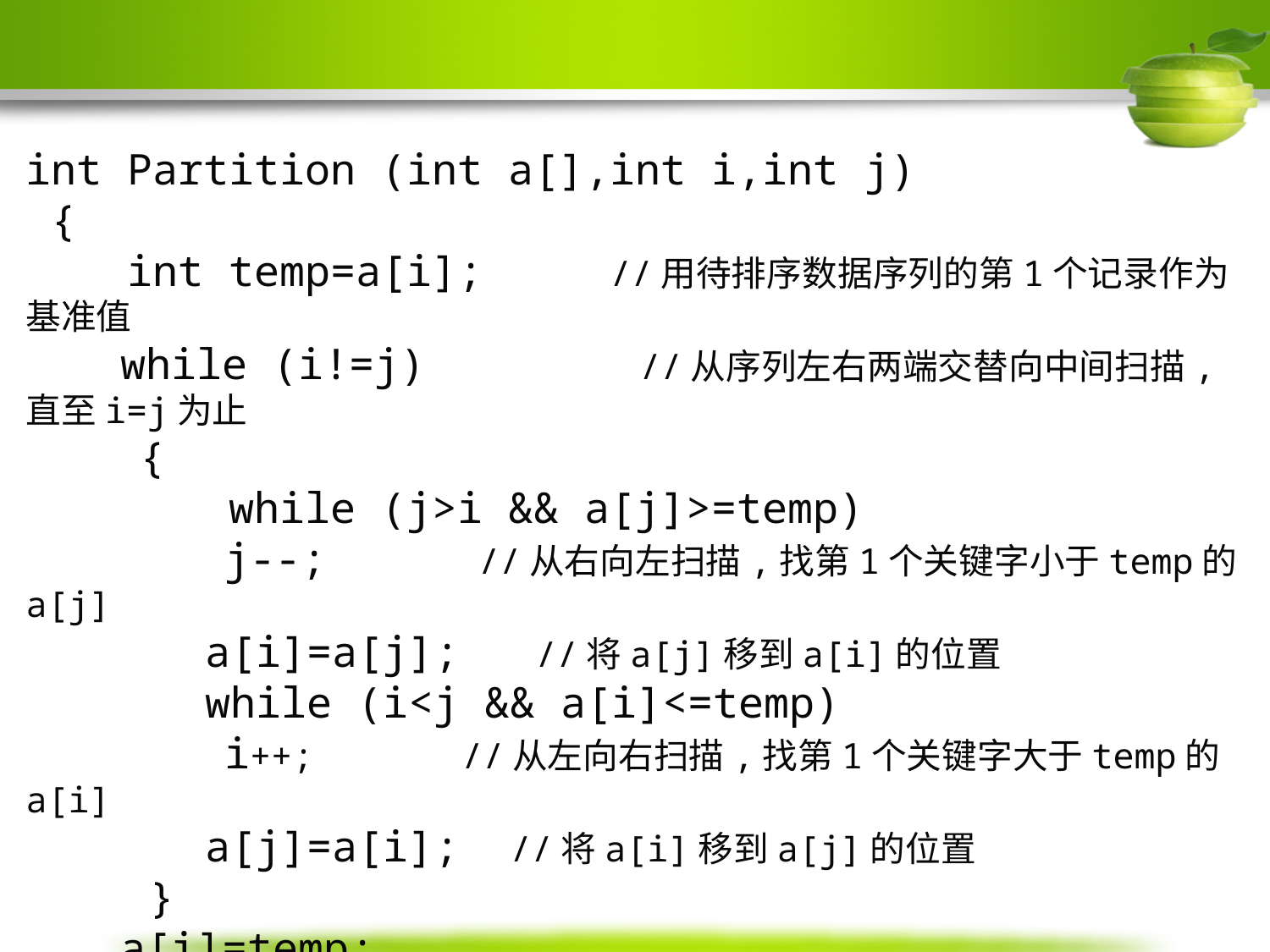

int Partition (int a[],int i,int j)
 {
    int temp=a[i];     //用待排序数据序列的第1个记录作为基准值
　　while (i!=j)	     //从序列左右两端交替向中间扫描,直至i=j为止
　　  {
        while (j>i && a[j]>=temp)
　　　　  j--;      //从右向左扫描,找第1个关键字小于temp的a[j]
　　　　a[i]=a[j];   //将a[j]移到a[i]的位置
　　　　while (i<j && a[i]<=temp)
　　　　  i++;       //从左向右扫描,找第1个关键字大于temp的a[i]
　　　　a[j]=a[i];  //将a[i]移到a[j]的位置
　　   }
　　a[i]=temp;
　　return i;      //返回基准值的下标
 }